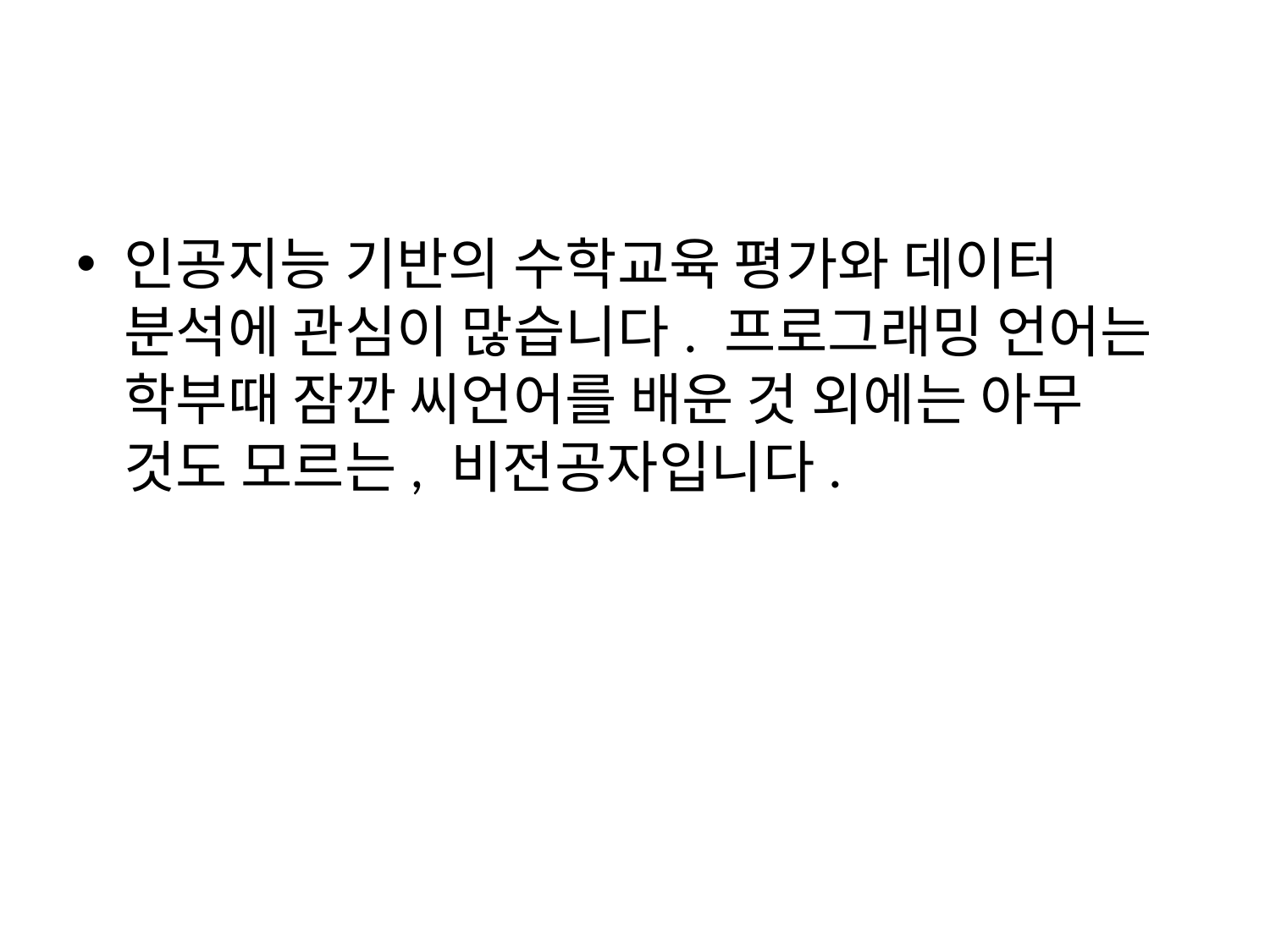

#
인공지능 기반의 수학교육 평가와 데이터 분석에 관심이 많습니다. 프로그래밍 언어는 학부때 잠깐 씨언어를 배운 것 외에는 아무 것도 모르는, 비전공자입니다.